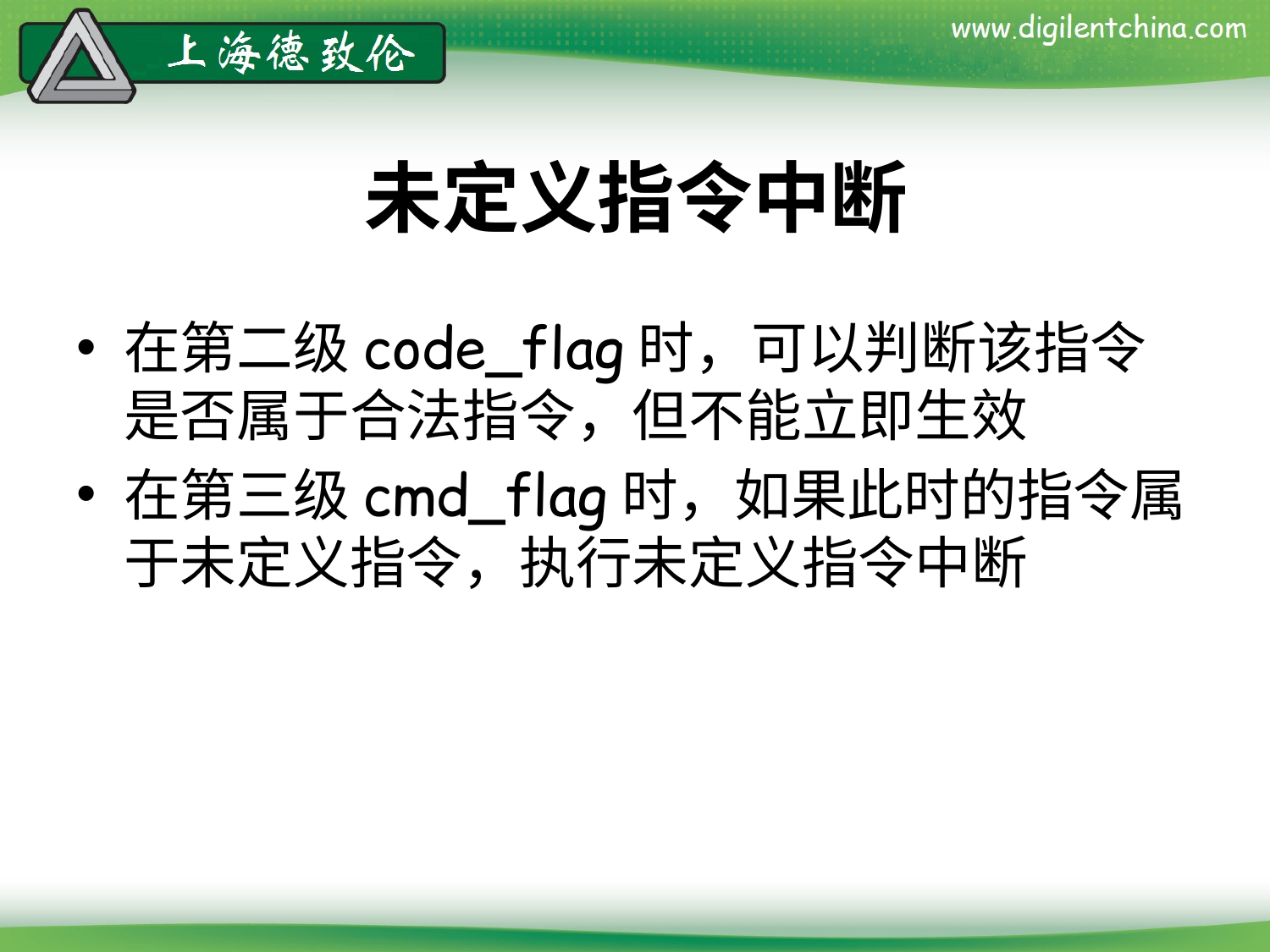

# 未定义指令中断
在第二级code_flag时，可以判断该指令是否属于合法指令，但不能立即生效
在第三级cmd_flag时，如果此时的指令属于未定义指令，执行未定义指令中断